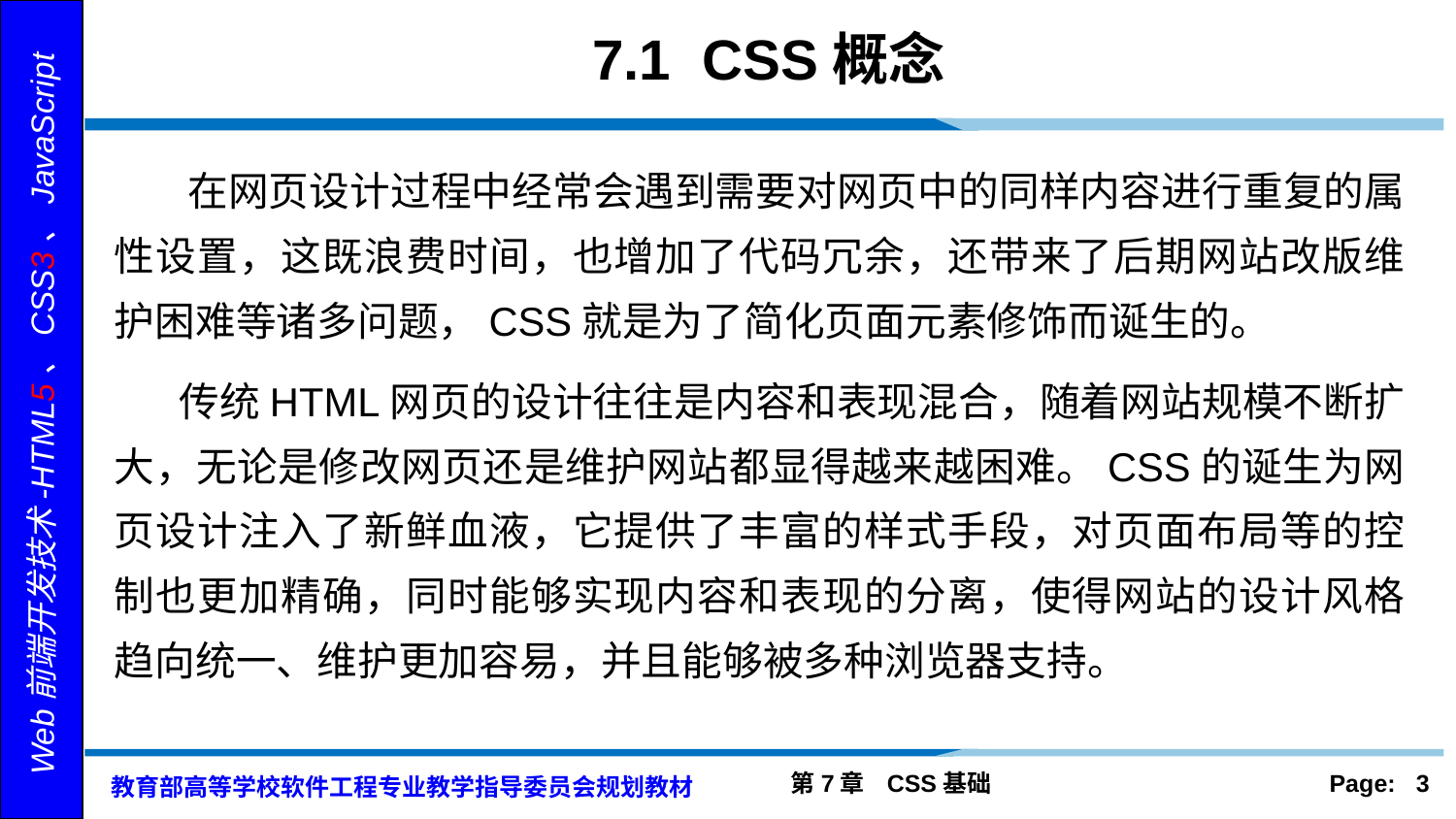

# 7.1  CSS概念
       在网页设计过程中经常会遇到需要对网页中的同样内容进行重复的属性设置，这既浪费时间，也增加了代码冗余，还带来了后期网站改版维护困难等诸多问题，CSS就是为了简化页面元素修饰而诞生的。
      传统HTML网页的设计往往是内容和表现混合，随着网站规模不断扩大，无论是修改网页还是维护网站都显得越来越困难。CSS的诞生为网页设计注入了新鲜血液，它提供了丰富的样式手段，对页面布局等的控制也更加精确，同时能够实现内容和表现的分离，使得网站的设计风格趋向统一、维护更加容易，并且能够被多种浏览器支持。